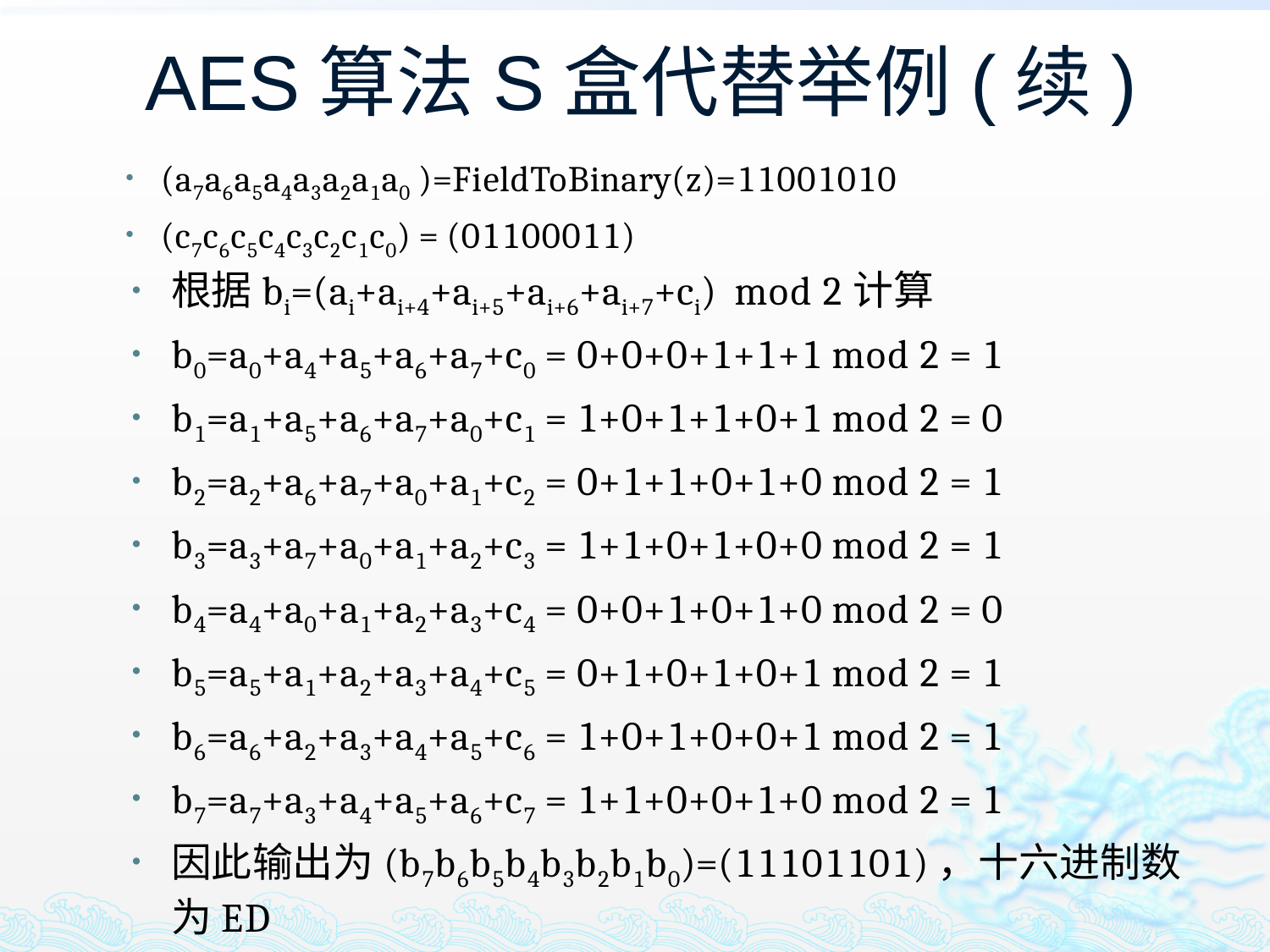

# AES算法S盒代替举例(续)
(a7a6a5a4a3a2a1a0 )=FieldToBinary(z)=11001010
(c7c6c5c4c3c2c1c0) = (01100011)
根据bi=(ai+ai+4+ai+5+ai+6+ai+7+ci)  mod 2计算
b0=a0+a4+a5+a6+a7+c0 = 0+0+0+1+1+1 mod 2 = 1
b1=a1+a5+a6+a7+a0+c1 = 1+0+1+1+0+1 mod 2 = 0
b2=a2+a6+a7+a0+a1+c2 = 0+1+1+0+1+0 mod 2 = 1
b3=a3+a7+a0+a1+a2+c3 = 1+1+0+1+0+0 mod 2 = 1
b4=a4+a0+a1+a2+a3+c4 = 0+0+1+0+1+0 mod 2 = 0
b5=a5+a1+a2+a3+a4+c5 = 0+1+0+1+0+1 mod 2 = 1
b6=a6+a2+a3+a4+a5+c6 = 1+0+1+0+0+1 mod 2 = 1
b7=a7+a3+a4+a5+a6+c7 = 1+1+0+0+1+0 mod 2 = 1
因此输出为(b7b6b5b4b3b2b1b0)=(11101101)，十六进制数为ED